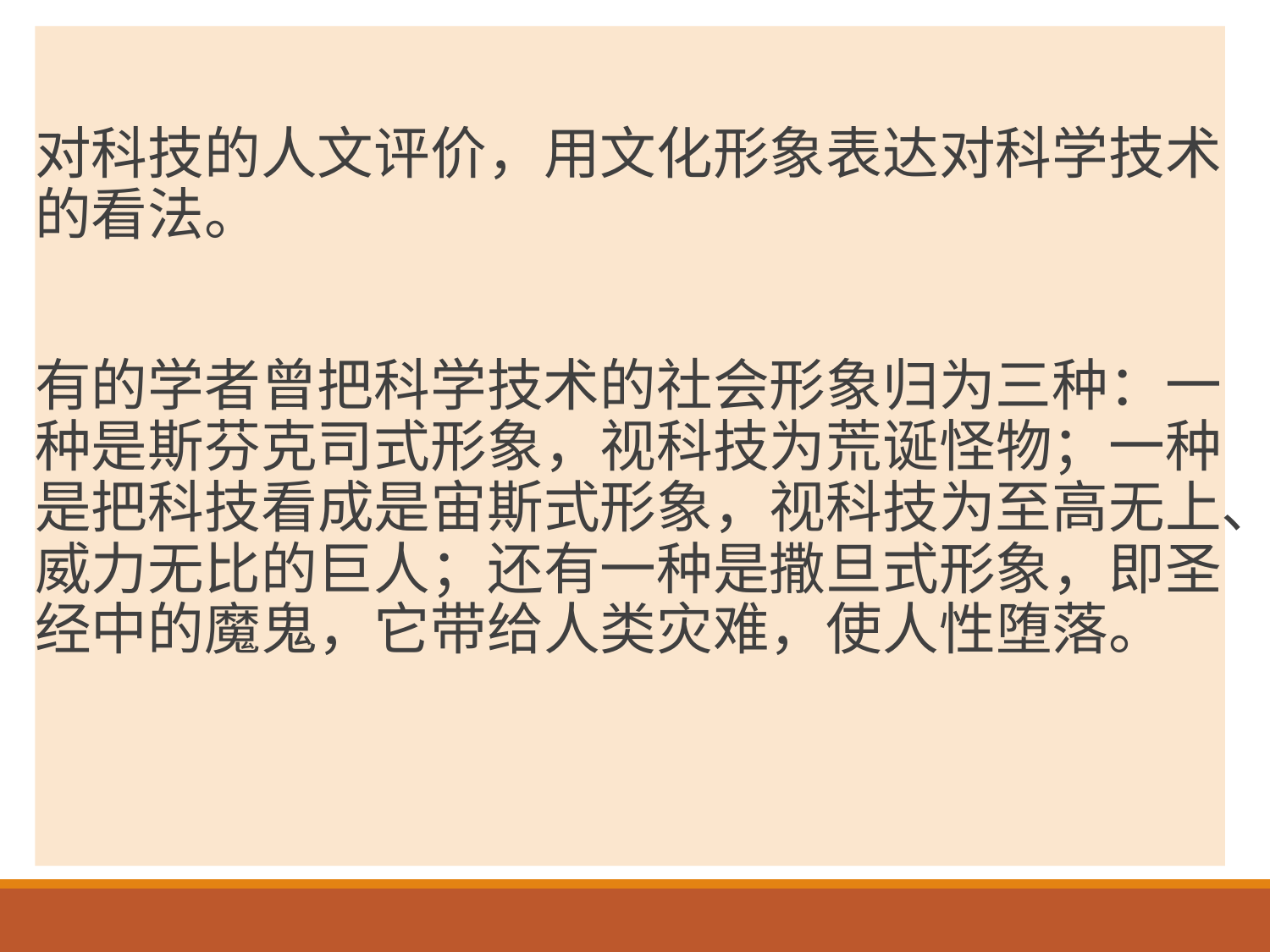

对科技的人文评价，用文化形象表达对科学技术的看法。

有的学者曾把科学技术的社会形象归为三种：一种是斯芬克司式形象，视科技为荒诞怪物；一种是把科技看成是宙斯式形象，视科技为至高无上、威力无比的巨人；还有一种是撒旦式形象，即圣经中的魔鬼，它带给人类灾难，使人性堕落。